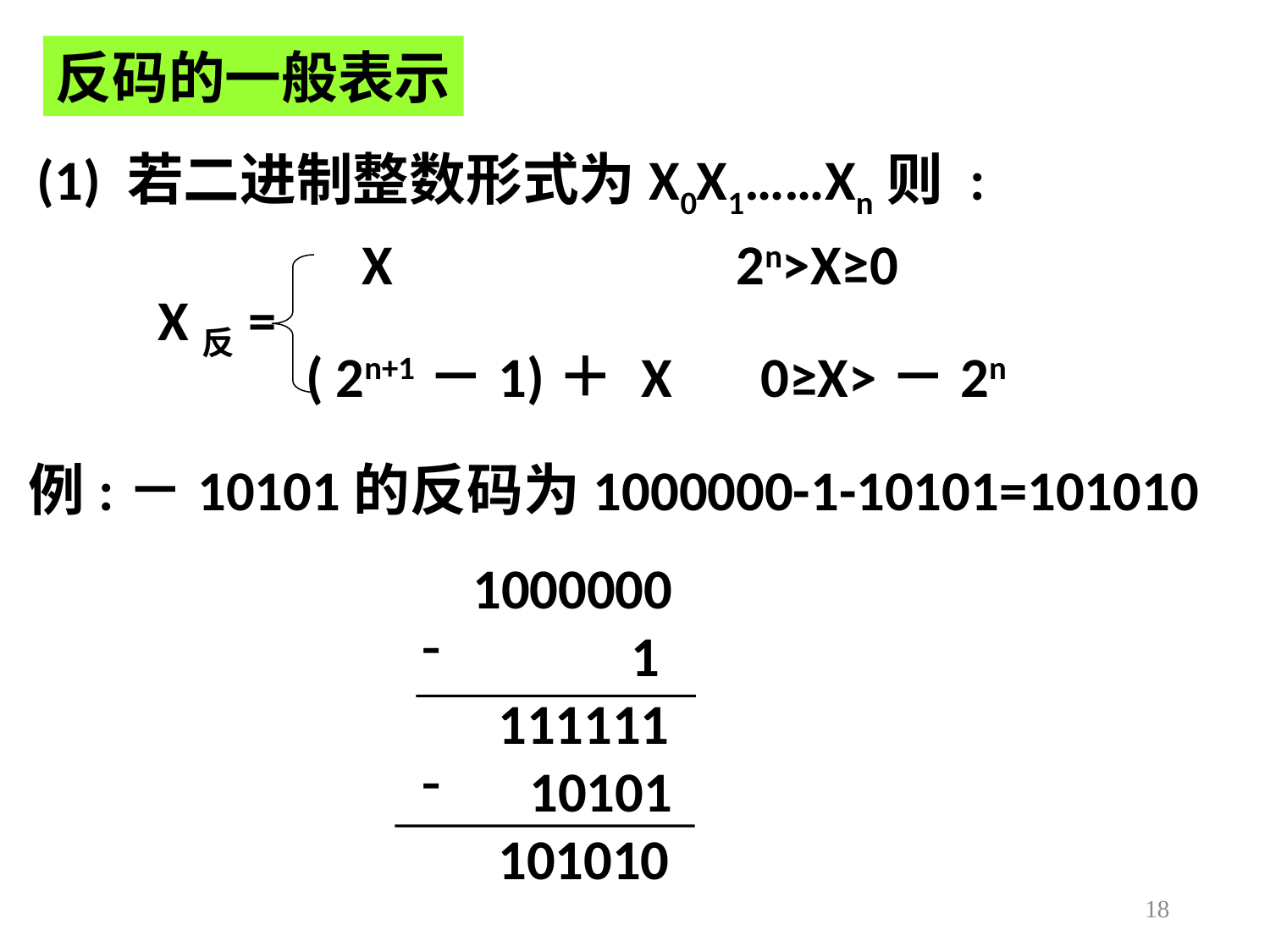

反码的一般表示
(1) 若二进制整数形式为X0X1……Xn则 :
X                           2n>X≥0

X反=
( 2n+1－1)＋ X       0≥X>－2n
例:－10101的反码为1000000-1-10101=101010
    1000000
               1
      111111
       10101
      101010

18